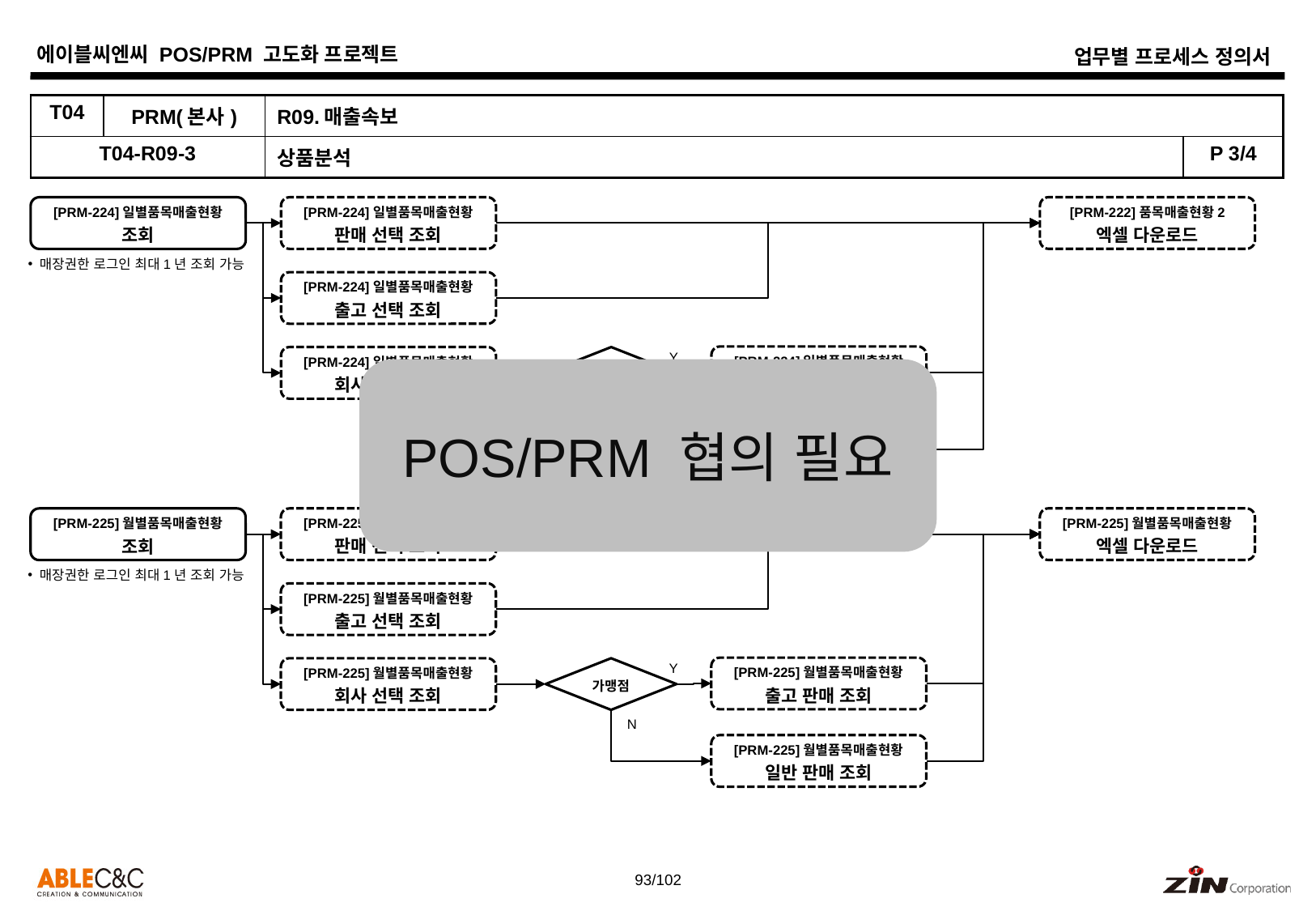

| T04 | PRM(본사) | R09.매출속보 |  |
| --- | --- | --- | --- |
| T04-R09-3 |  | 상품분석 | P 3/4 |
[PRM-224]일별품목매출현황
조회
[PRM-222]품목매출현황2
엑셀 다운로드
[PRM-224]일별품목매출현황
판매 선택 조회
매장권한 로그인 최대1년 조회 가능
[PRM-224]일별품목매출현황
출고 선택 조회
Y
[PRM-224]일별품목매출현황
출고 판매 조회
가맹점
[PRM-224]일별품목매출현황
회사 선택 조회
POS/PRM 협의 필요
N
[PRM-224]일별품목매출현황
일반 판매 조회
[PRM-225]월별품목매출현황
조회
[PRM-225]월별품목매출현황
엑셀 다운로드
[PRM-225]월별품목매출현황
판매 선택 조회
매장권한 로그인 최대1년 조회 가능
[PRM-225]월별품목매출현황
출고 선택 조회
Y
[PRM-225]월별품목매출현황
출고 판매 조회
가맹점
[PRM-225]월별품목매출현황
회사 선택 조회
N
[PRM-225]월별품목매출현황
일반 판매 조회